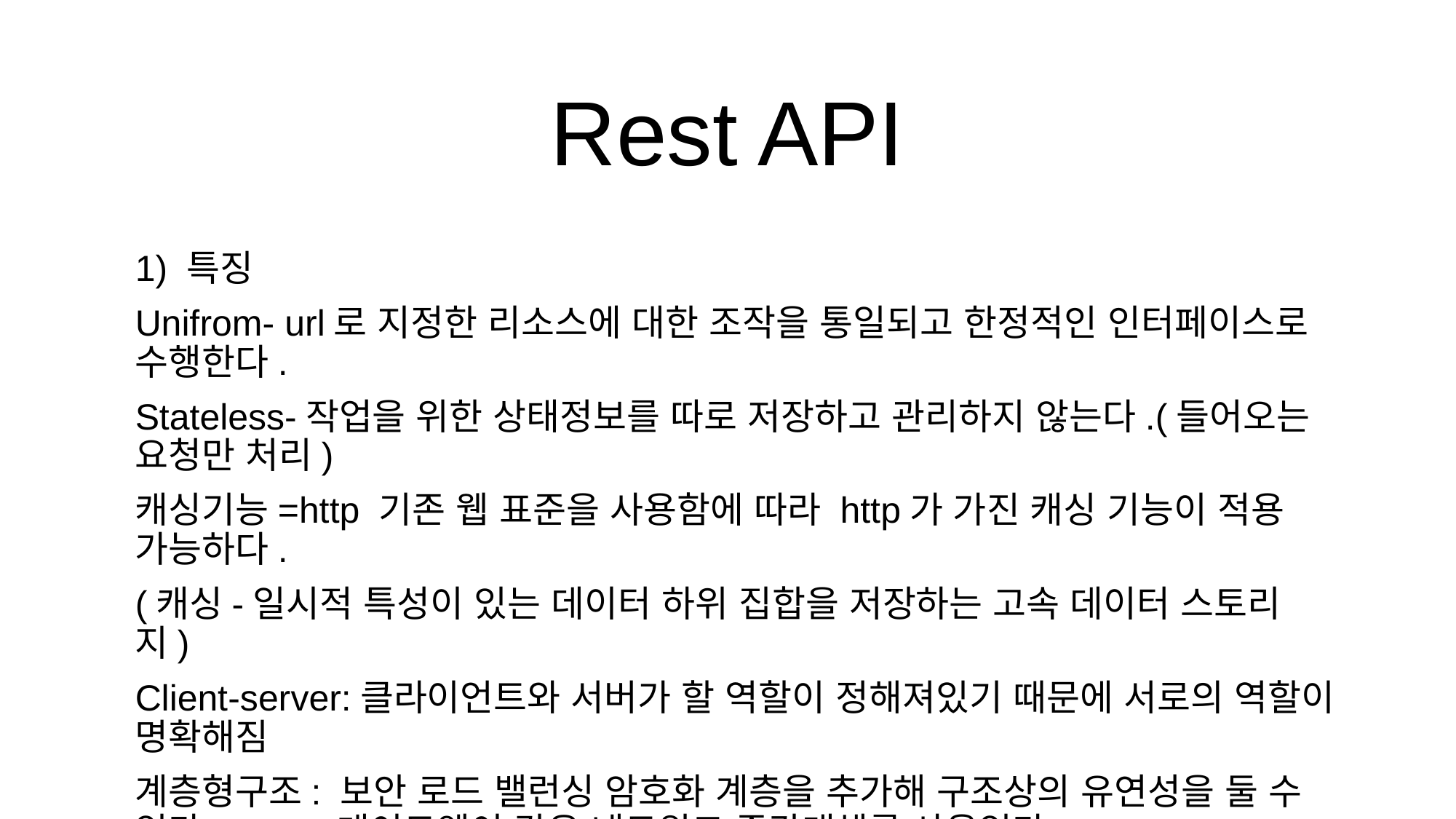

# Rest API
1) 특징
Unifrom- url로 지정한 리소스에 대한 조작을 통일되고 한정적인 인터페이스로 수행한다.
Stateless-작업을 위한 상태정보를 따로 저장하고 관리하지 않는다.(들어오는 요청만 처리)
캐싱기능=http 기존 웹 표준을 사용함에 따라 http가 가진 캐싱 기능이 적용 가능하다.
(캐싱-일시적 특성이 있는 데이터 하위 집합을 저장하는 고속 데이터 스토리지)
Client-server:클라이언트와 서버가 할 역할이 정해져있기 때문에 서로의 역할이 명확해짐
계층형구조: 보안 로드 밸런싱 암호화 계층을 추가해 구조상의 유연성을 둘 수 있다. proxy,게이트웨이 같은 네트워크 중간매체를 사용있다.